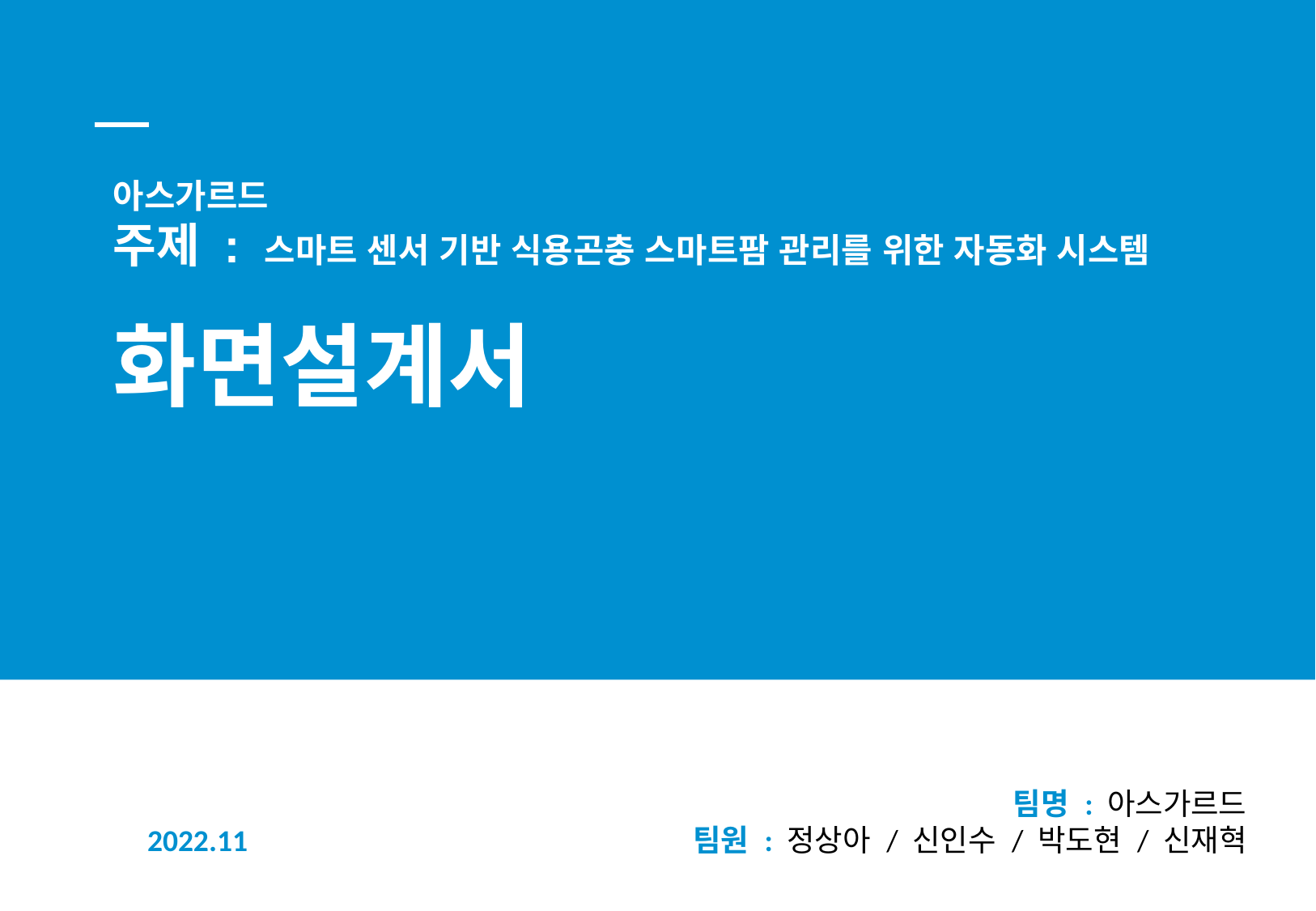

아스가르드
주제 : 스마트 센서 기반 식용곤충 스마트팜 관리를 위한 자동화 시스템

화면설계서
팀명 : 아스가르드
팀원 : 정상아 / 신인수 / 박도현 / 신재혁
2022.11